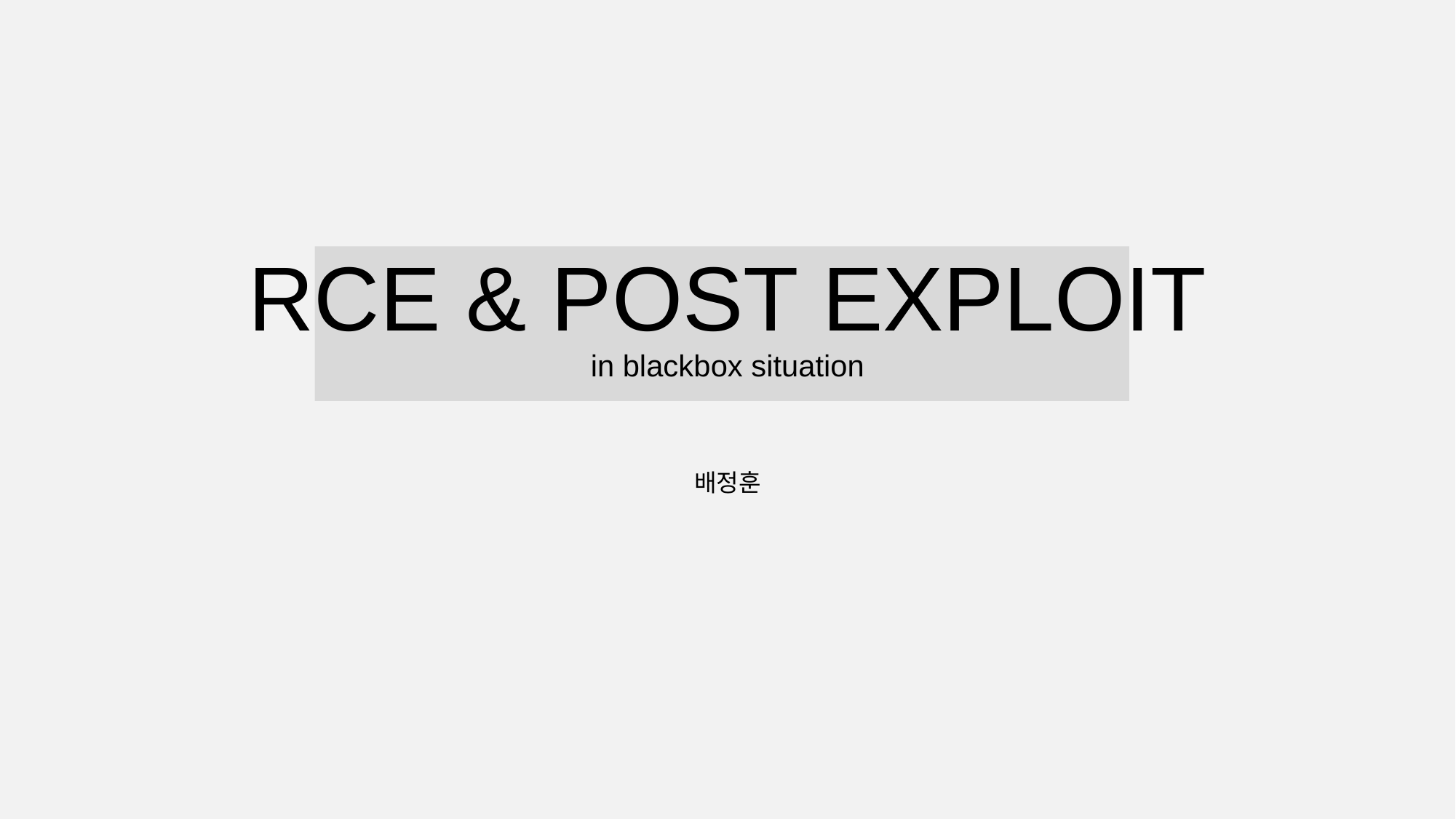

# RCE & POST EXPLOIT in blackbox situation

배정훈